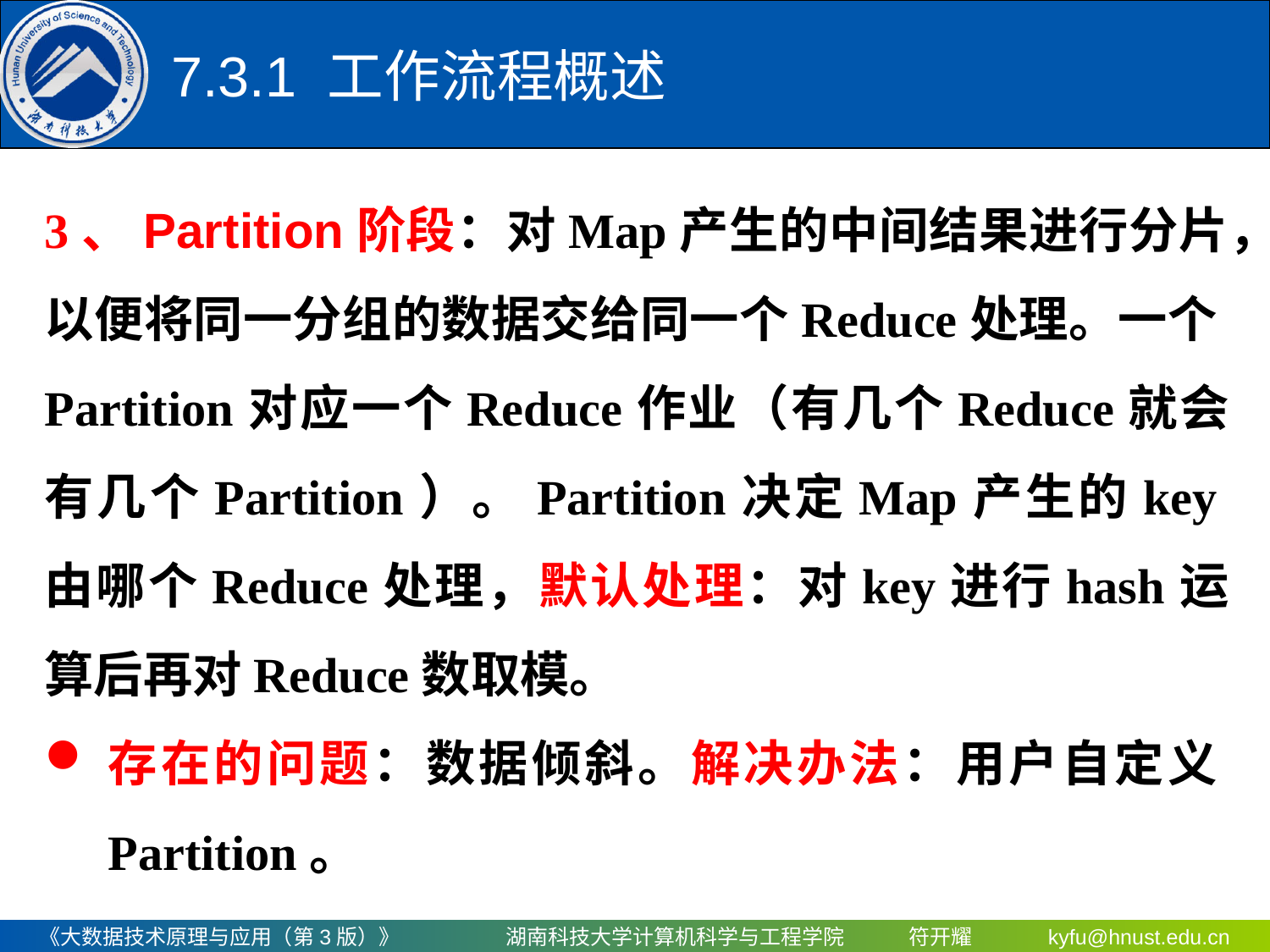

# 7.3.1	 工作流程概述
3、Partition阶段：对Map产生的中间结果进行分片，以便将同一分组的数据交给同一个Reduce处理。一个Partition对应一个Reduce作业（有几个Reduce就会有几个Partition）。Partition决定Map产生的key由哪个Reduce处理，默认处理：对key进行hash运算后再对Reduce数取模。
存在的问题：数据倾斜。解决办法：用户自定义Partition。